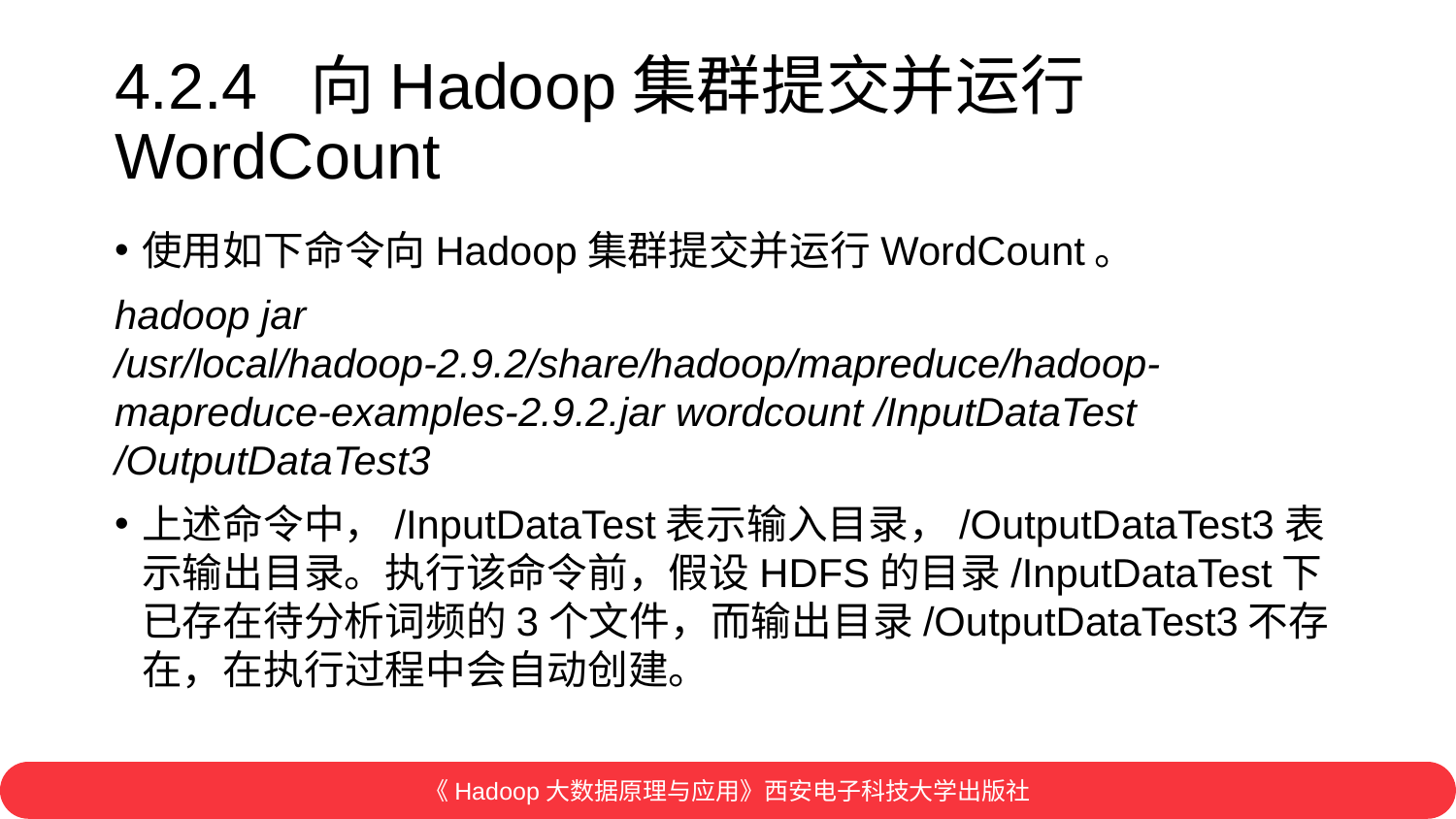

# 4.2.4  向Hadoop集群提交并运行WordCount
使用如下命令向Hadoop集群提交并运行WordCount。
hadoop jar /usr/local/hadoop-2.9.2/share/hadoop/mapreduce/hadoop-mapreduce-examples-2.9.2.jar wordcount /InputDataTest /OutputDataTest3
上述命令中，/InputDataTest表示输入目录，/OutputDataTest3表示输出目录。执行该命令前，假设HDFS的目录/InputDataTest下已存在待分析词频的3个文件，而输出目录/OutputDataTest3不存在，在执行过程中会自动创建。